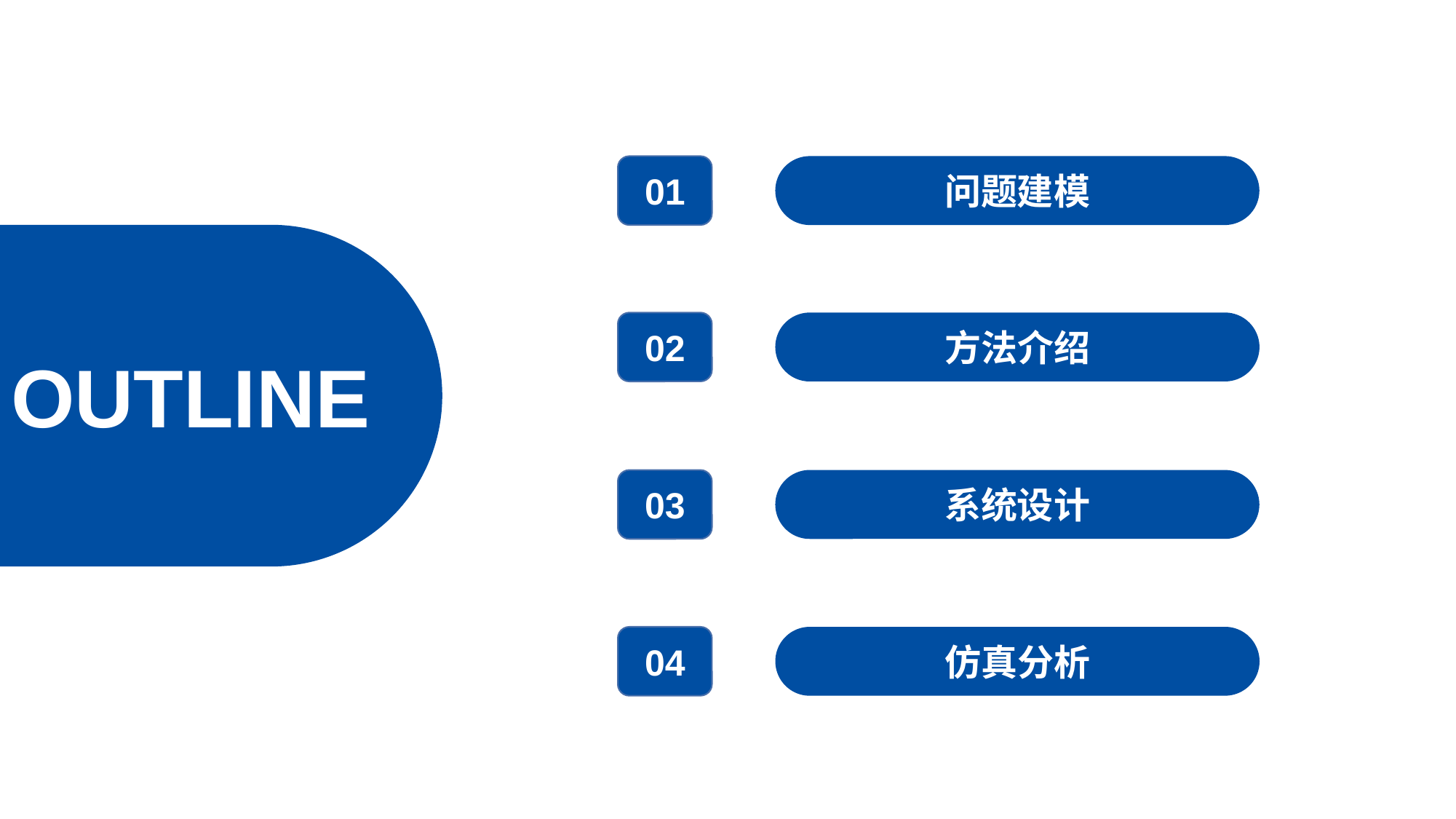

01
问题建模

02
方法介绍
OUTLINE
03
系统设计
04
仿真分析